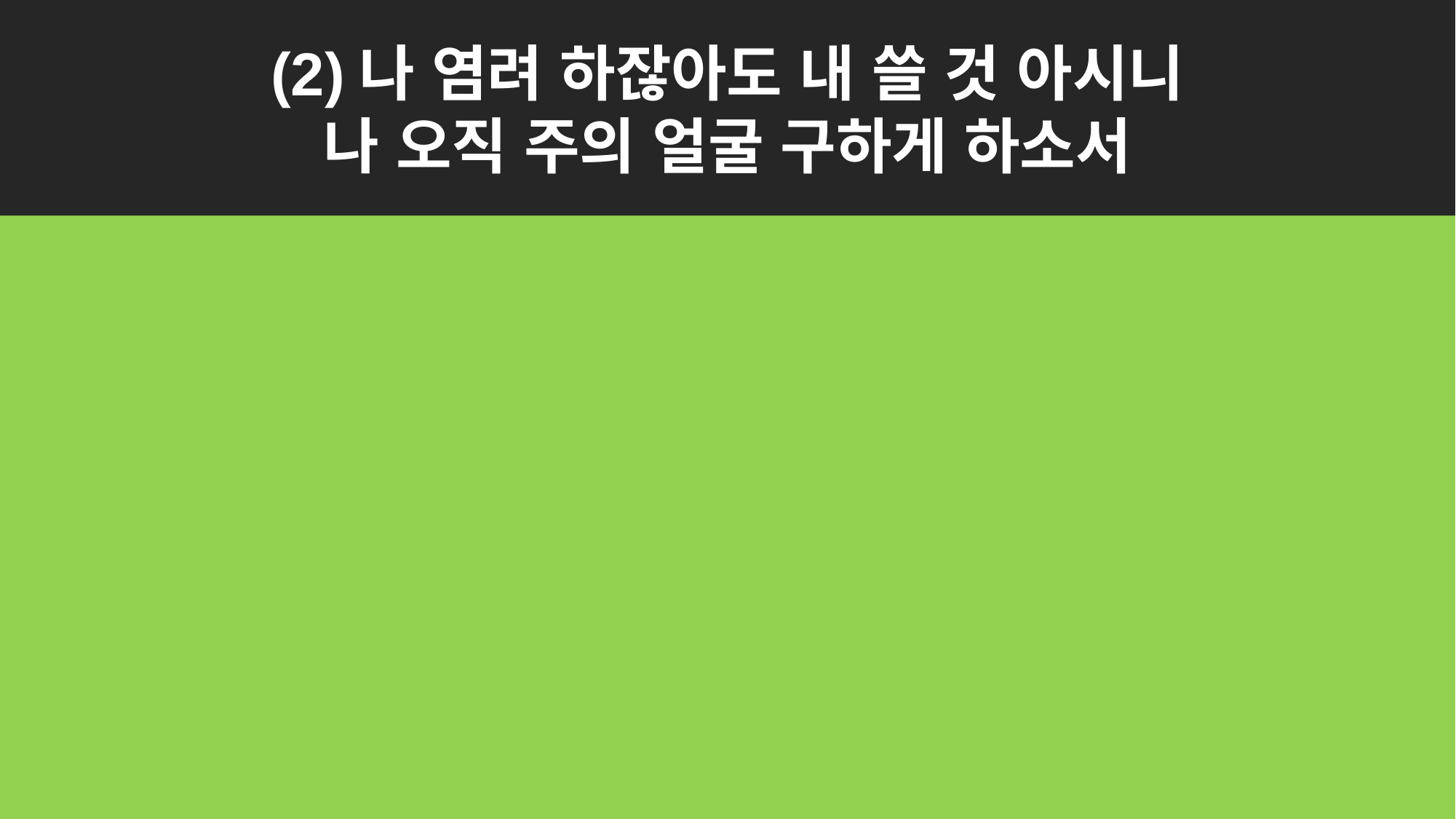

(2)나 염려 하잖아도 내 쓸 것 아시니
나 오직 주의 얼굴 구하게 하소서